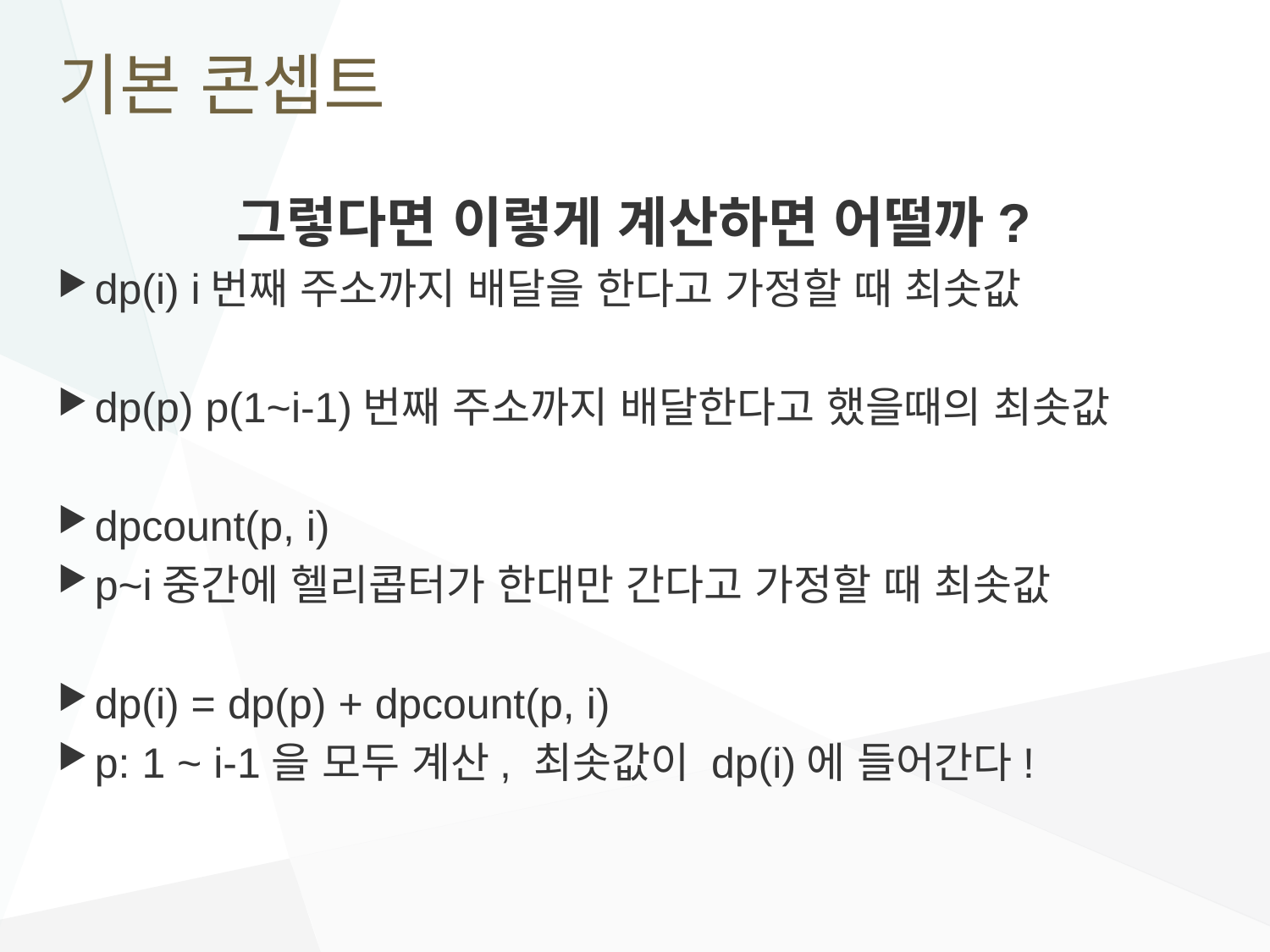

# 기본 콘셉트
그렇다면 이렇게 계산하면 어떨까?
dp(i) i번째 주소까지 배달을 한다고 가정할 때 최솟값

dp(p) p(1~i-1)번째 주소까지 배달한다고 했을때의 최솟값

dpcount(p, i)
p~i중간에 헬리콥터가 한대만 간다고 가정할 때 최솟값

dp(i) = dp(p) + dpcount(p, i)
p: 1 ~ i-1을 모두 계산, 최솟값이 dp(i)에 들어간다!